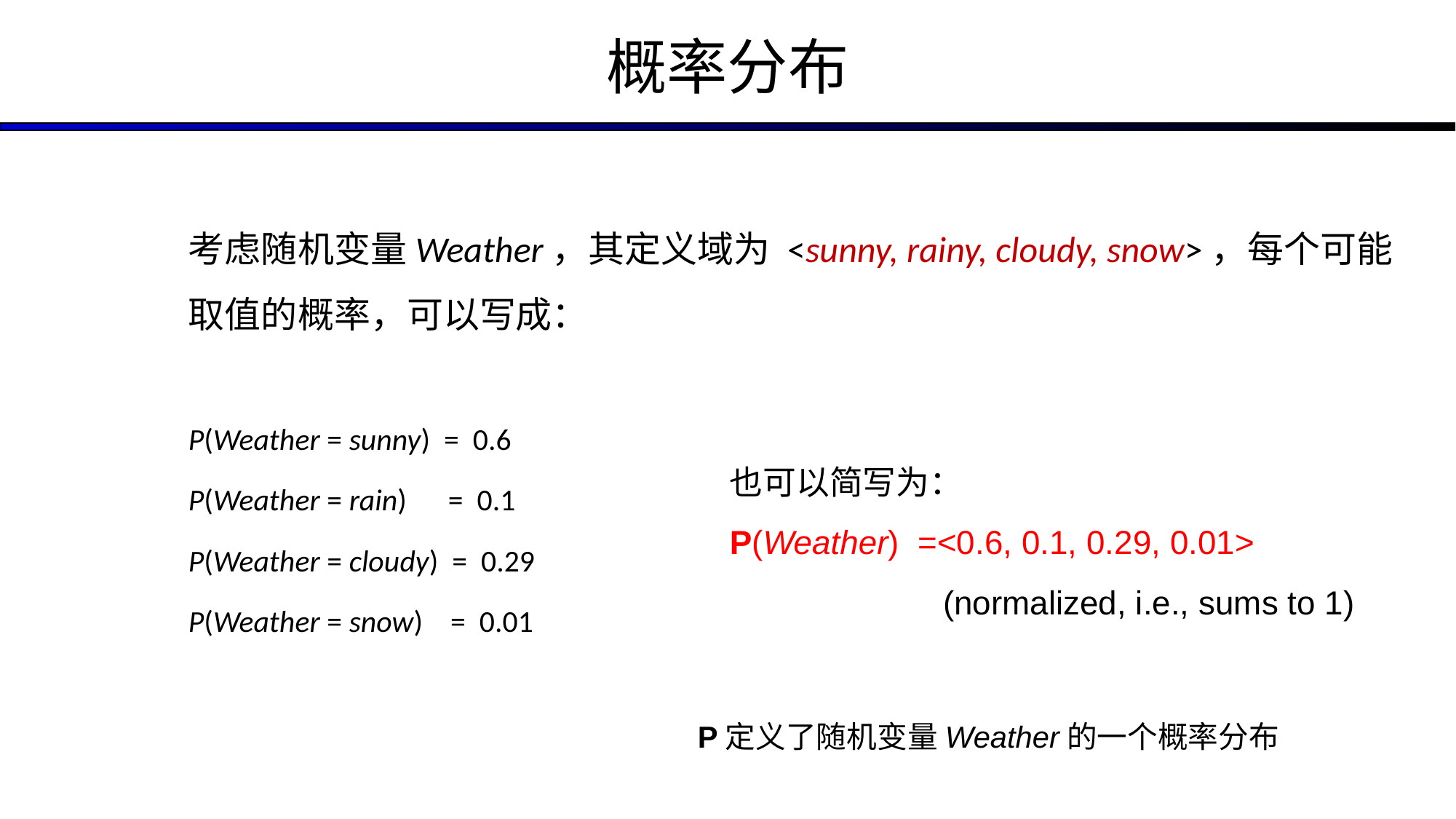

# 概率分布
考虑随机变量Weather，其定义域为 <sunny, rainy, cloudy, snow>，每个可能取值的概率，可以写成：

P(Weather = sunny)  =  0.6
P(Weather = rain)      =  0.1
P(Weather = cloudy)  =  0.29
P(Weather = snow)    =  0.01
也可以简写为：
P(Weather)  =<0.6, 0.1, 0.29, 0.01>
                       (normalized, i.e., sums to 1)

P定义了随机变量Weather的一个概率分布